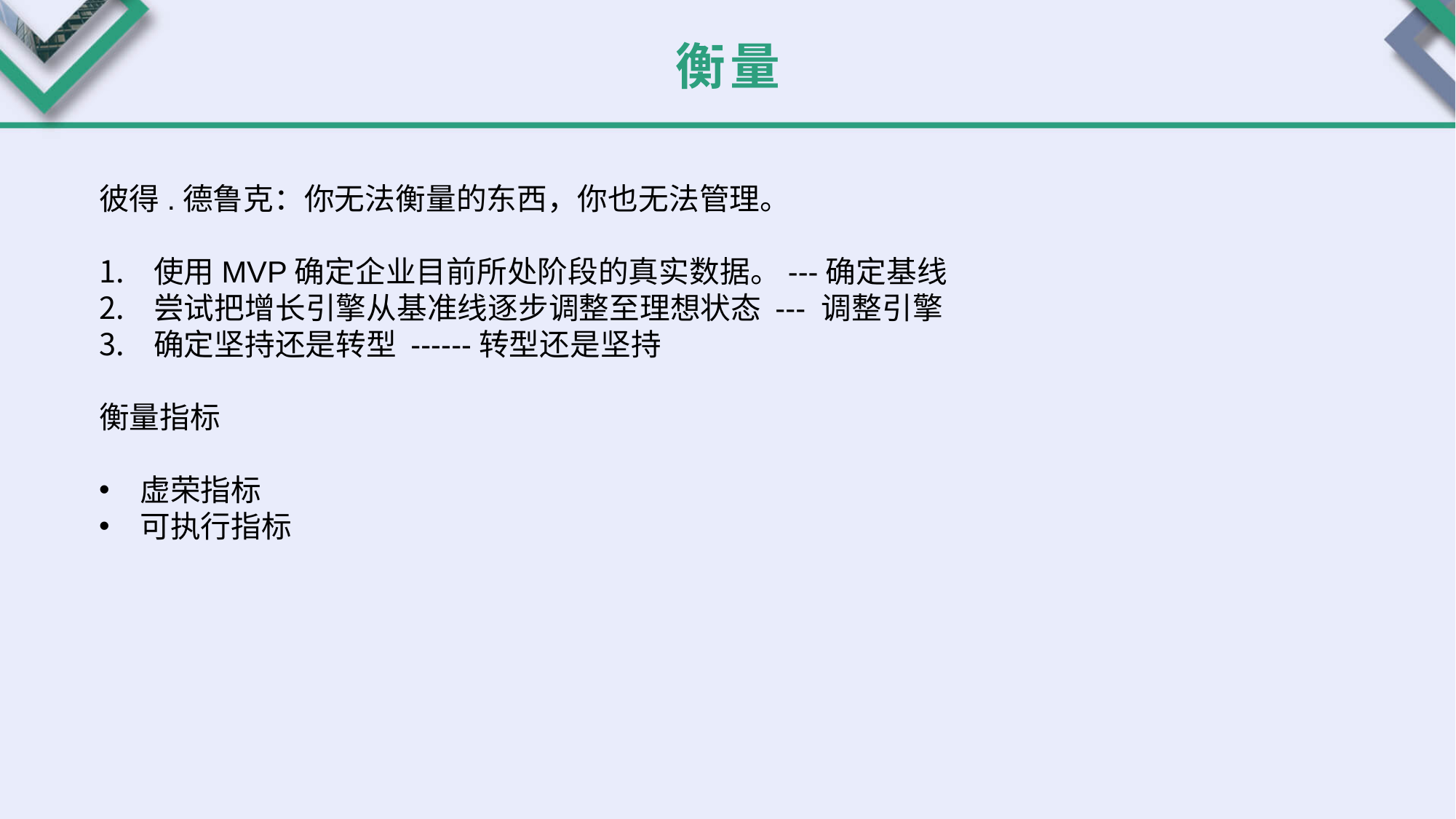

衡量
彼得.德鲁克：你无法衡量的东西，你也无法管理。

使用MVP确定企业目前所处阶段的真实数据。---确定基线
尝试把增长引擎从基准线逐步调整至理想状态 --- 调整引擎
确定坚持还是转型 ------转型还是坚持

衡量指标

虚荣指标
可执行指标